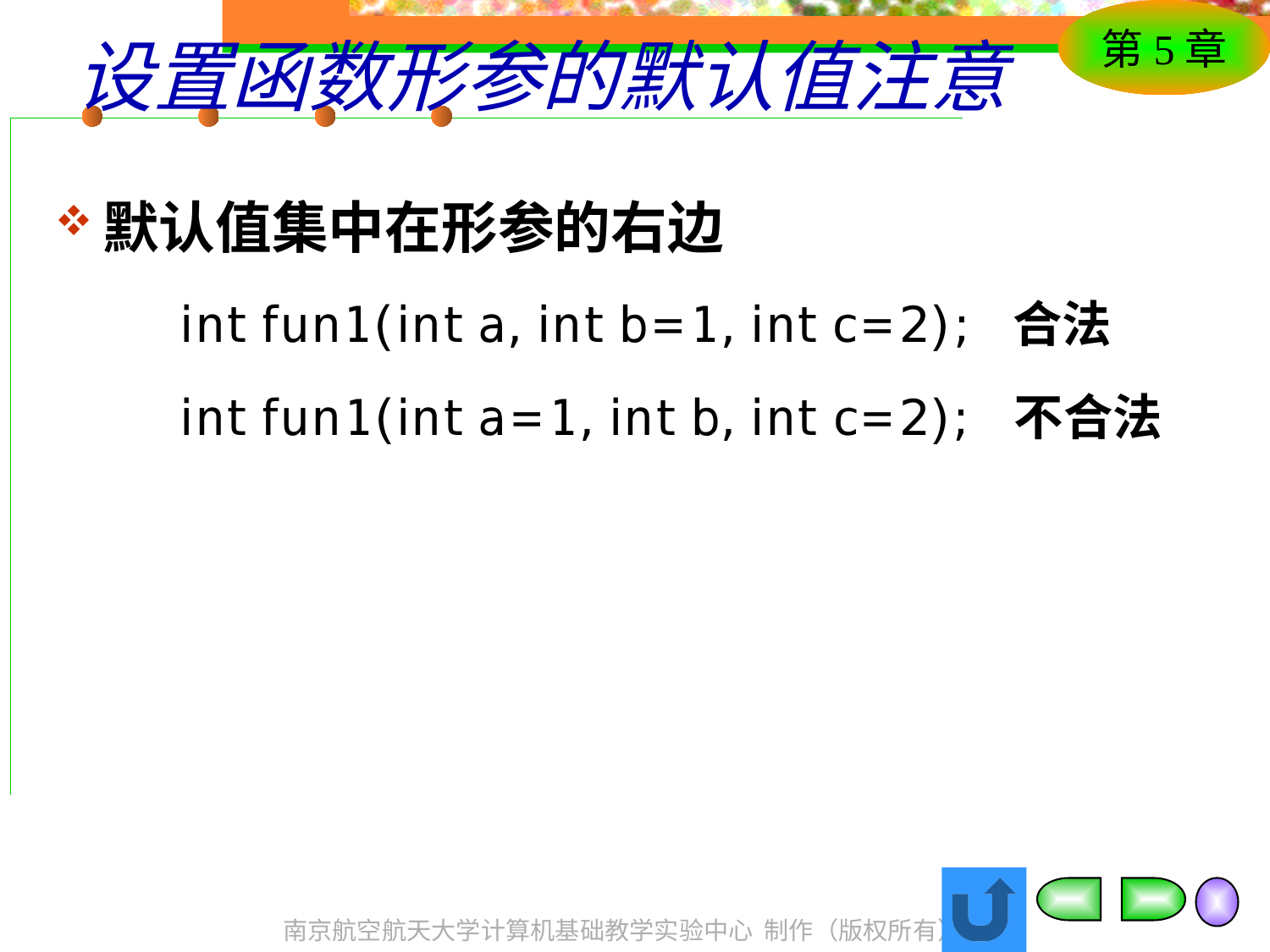

# 设置函数形参的默认值注意
默认值集中在形参的右边
int fun1(int a, int b=1, int c=2);  合法
int fun1(int a=1, int b, int c=2);  不合法